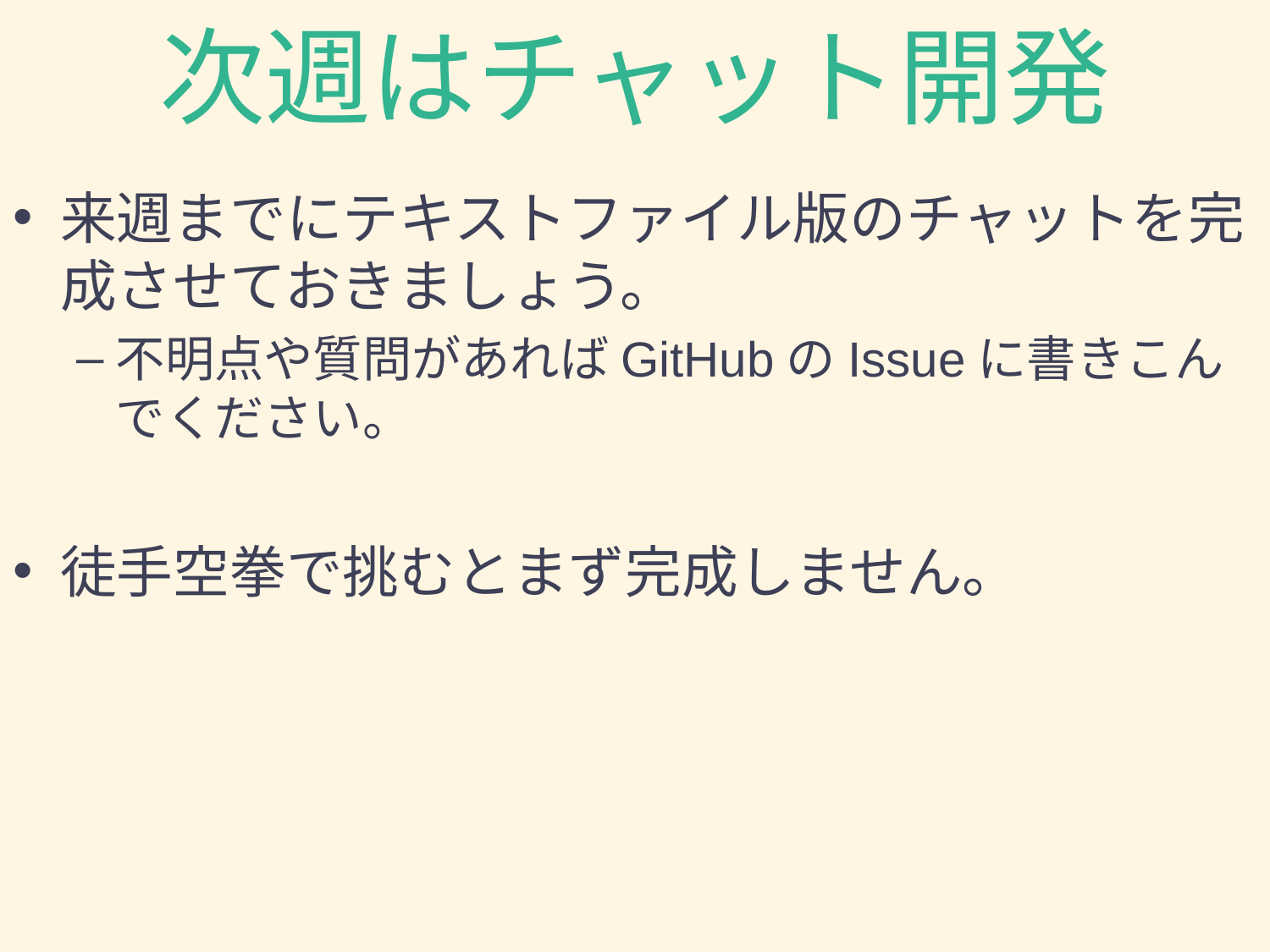

# 次週はチャット開発

来週までにテキストファイル版のチャットを完成させておきましょう。
不明点や質問があればGitHubのIssueに書きこんでください。

徒手空拳で挑むとまず完成しません。